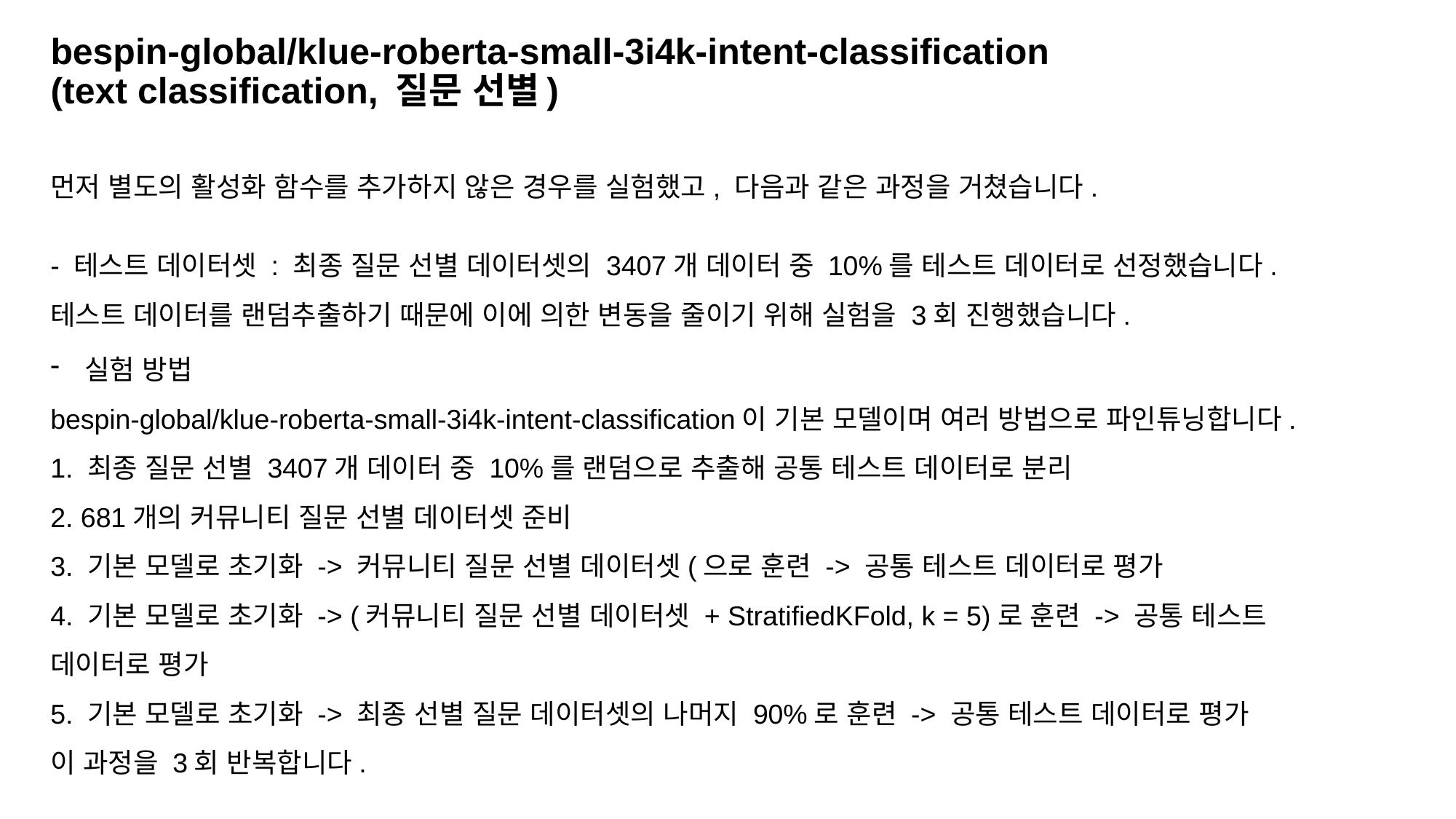

# bespin-global/klue-roberta-small-3i4k-intent-classification (text classification, 질문 선별)
먼저 별도의 활성화 함수를 추가하지 않은 경우를 실험했고, 다음과 같은 과정을 거쳤습니다.
- 테스트 데이터셋 : 최종 질문 선별 데이터셋의 3407개 데이터 중 10%를 테스트 데이터로 선정했습니다. 테스트 데이터를 랜덤추출하기 때문에 이에 의한 변동을 줄이기 위해 실험을 3회 진행했습니다.
실험 방법
bespin-global/klue-roberta-small-3i4k-intent-classification이 기본 모델이며 여러 방법으로 파인튜닝합니다.
1. 최종 질문 선별 3407개 데이터 중 10%를 랜덤으로 추출해 공통 테스트 데이터로 분리
2. 681개의 커뮤니티 질문 선별 데이터셋 준비
3. 기본 모델로 초기화 -> 커뮤니티 질문 선별 데이터셋(으로 훈련 -> 공통 테스트 데이터로 평가
4. 기본 모델로 초기화 -> (커뮤니티 질문 선별 데이터셋 + StratifiedKFold, k = 5)로 훈련 -> 공통 테스트 데이터로 평가
5. 기본 모델로 초기화 -> 최종 선별 질문 데이터셋의 나머지 90%로 훈련 -> 공통 테스트 데이터로 평가
이 과정을 3회 반복합니다.